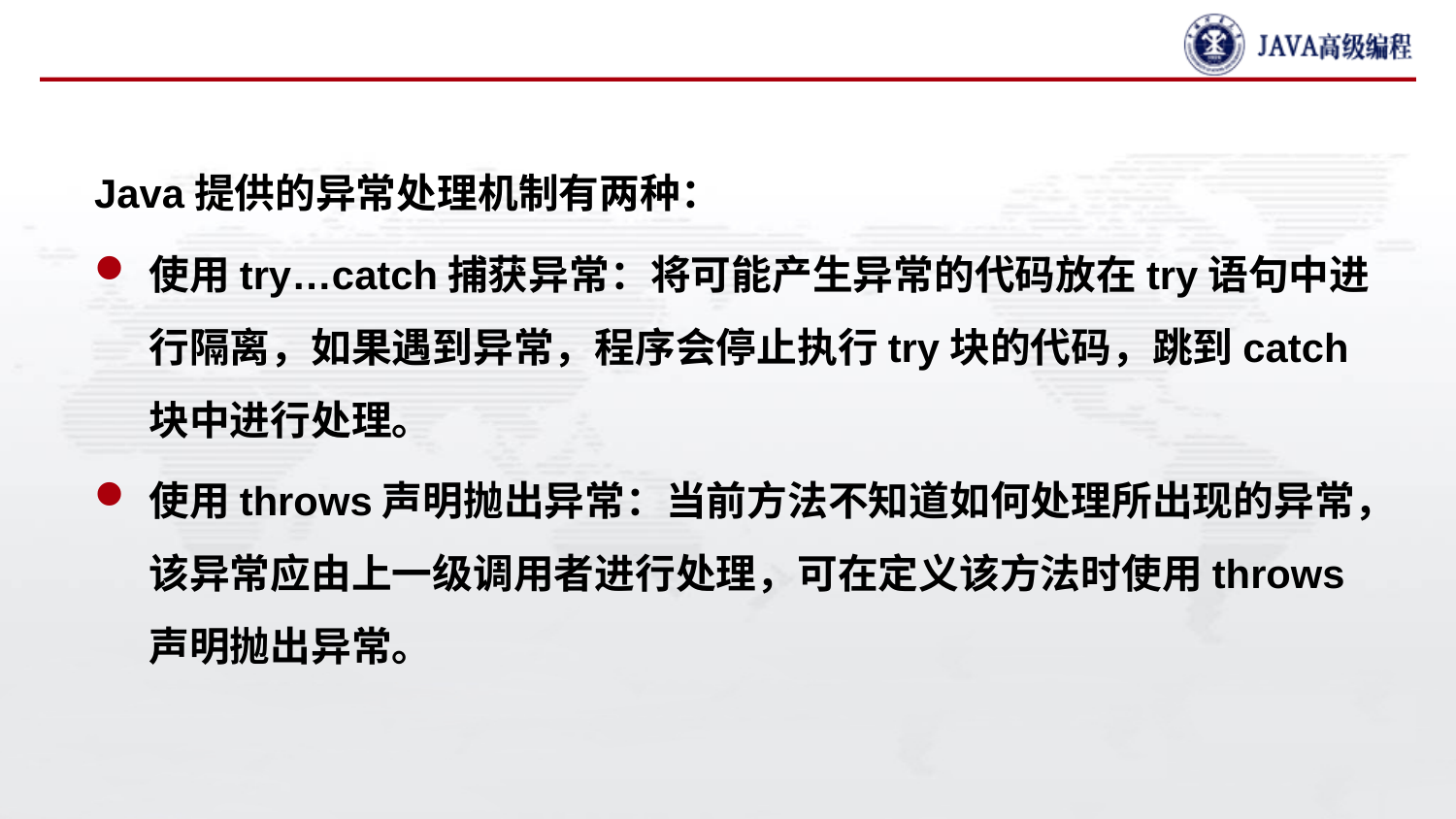

#
Java提供的异常处理机制有两种：
使用try…catch捕获异常：将可能产生异常的代码放在try语句中进行隔离，如果遇到异常，程序会停止执行try块的代码，跳到catch块中进行处理。
使用throws声明抛出异常：当前方法不知道如何处理所出现的异常，该异常应由上一级调用者进行处理，可在定义该方法时使用throws声明抛出异常。